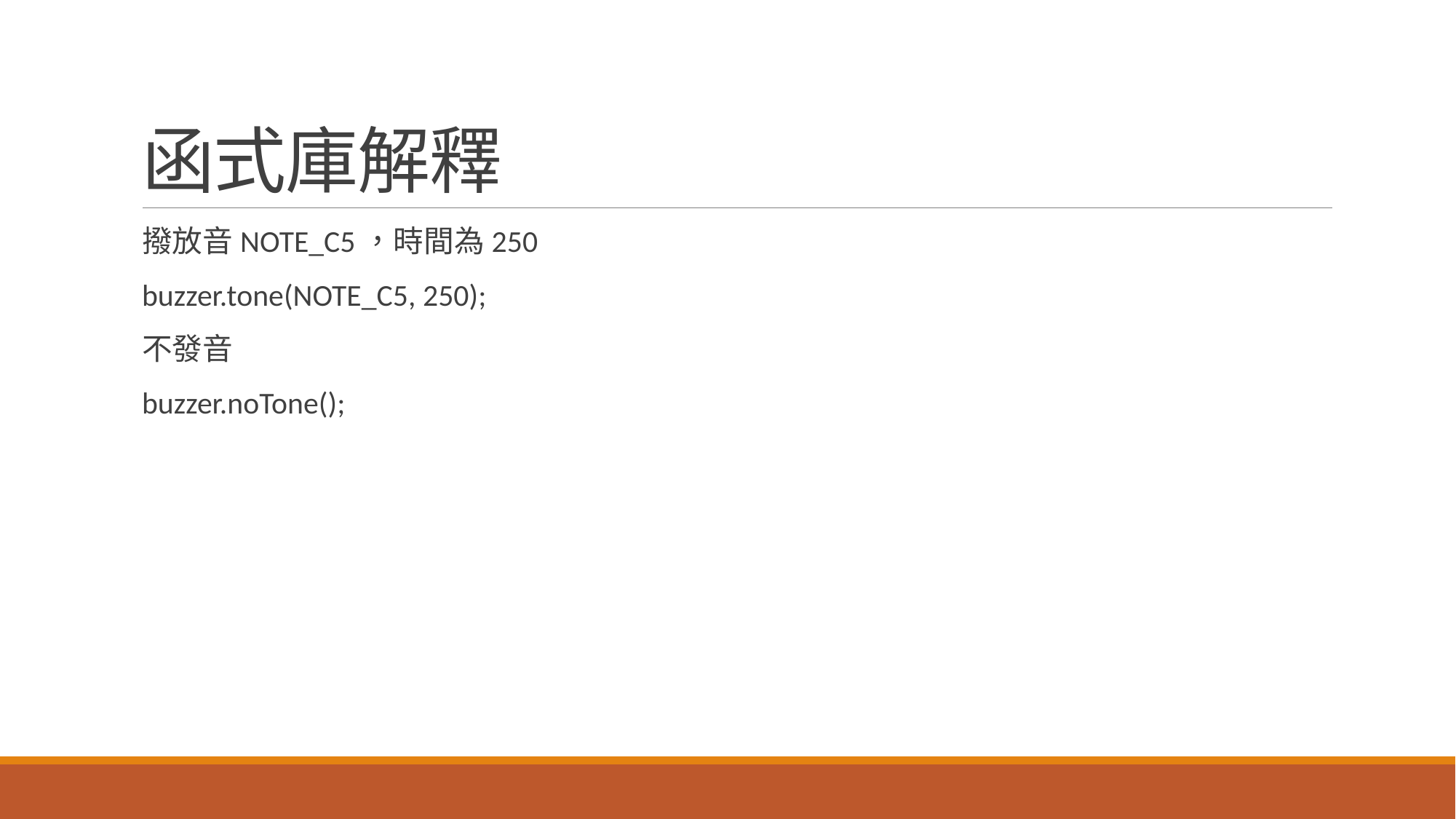

# 函式庫解釋
撥放音NOTE_C5，時間為250
buzzer.tone(NOTE_C5, 250);
不發音
buzzer.noTone();